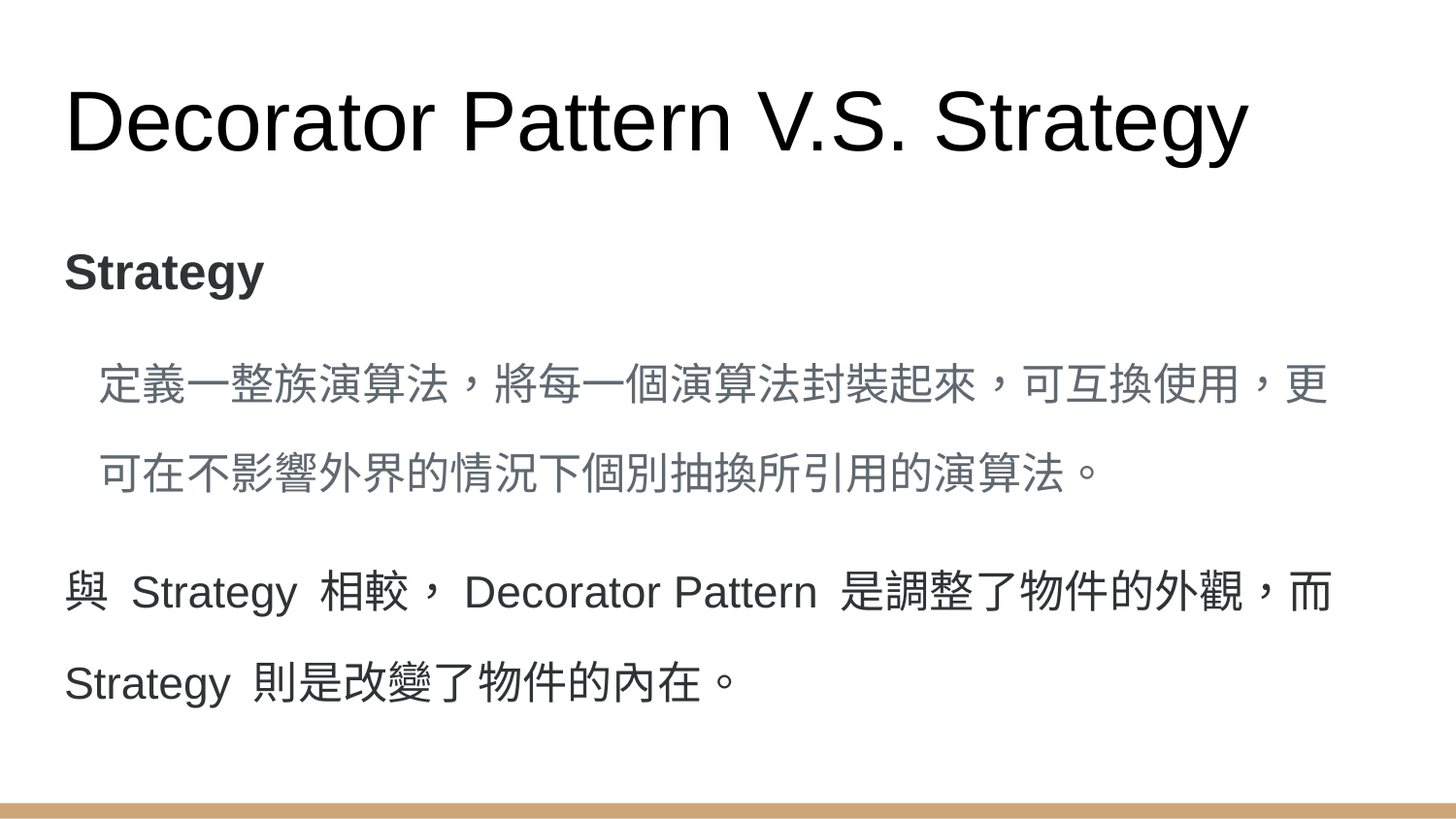

# Decorator Pattern V.S. Strategy
Strategy
定義一整族演算法，將每一個演算法封裝起來，可互換使用，更可在不影響外界的情況下個別抽換所引用的演算法。
與 Strategy 相較，Decorator Pattern 是調整了物件的外觀，而 Strategy 則是改變了物件的內在。